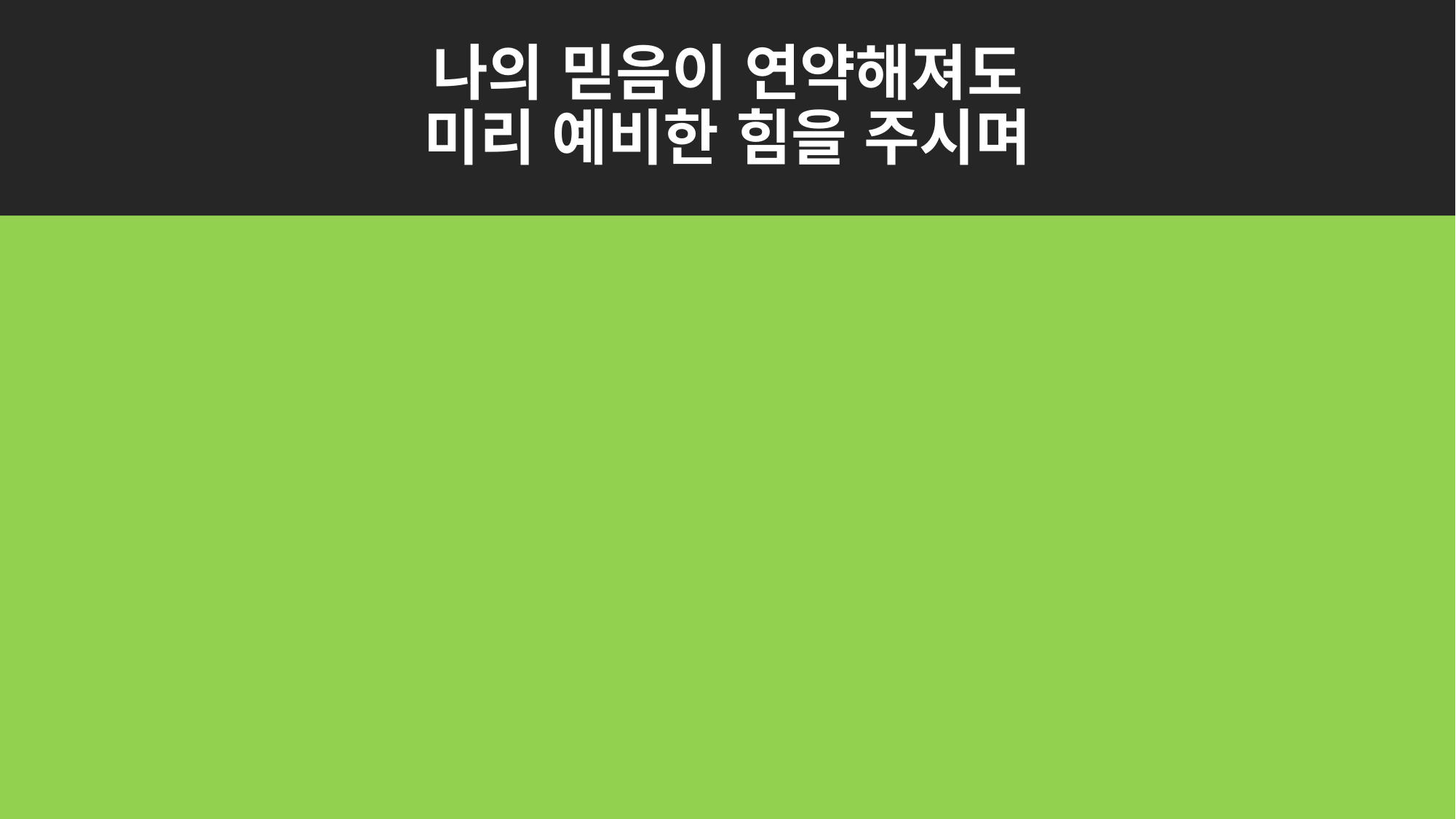

# 나의 믿음이 연약해져도 미리 예비한 힘을 주시며